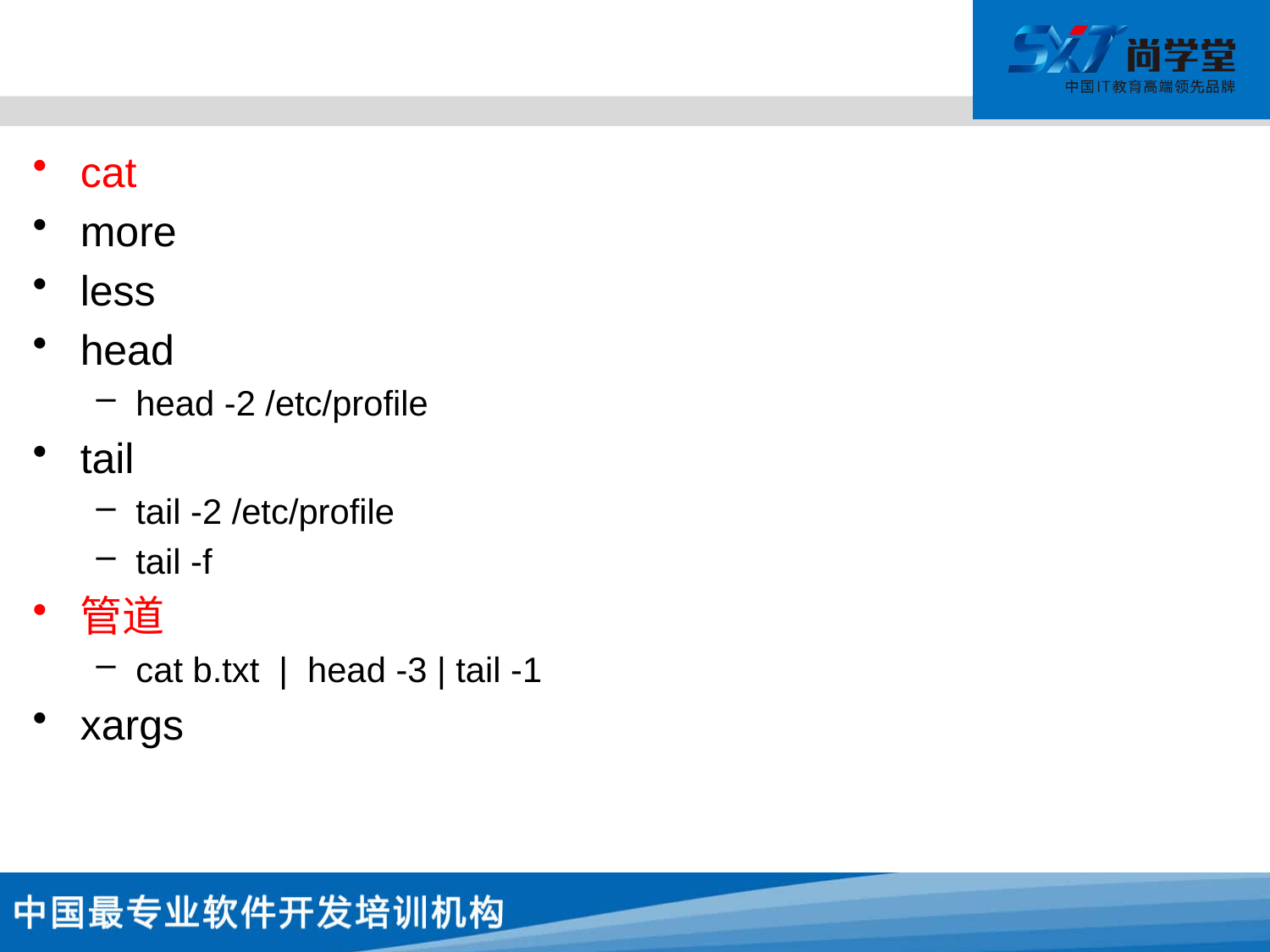

#
cat
more
less
head
head -2 /etc/profile
tail
tail -2 /etc/profile
tail -f
管道
cat b.txt  |  head -3 | tail -1
xargs